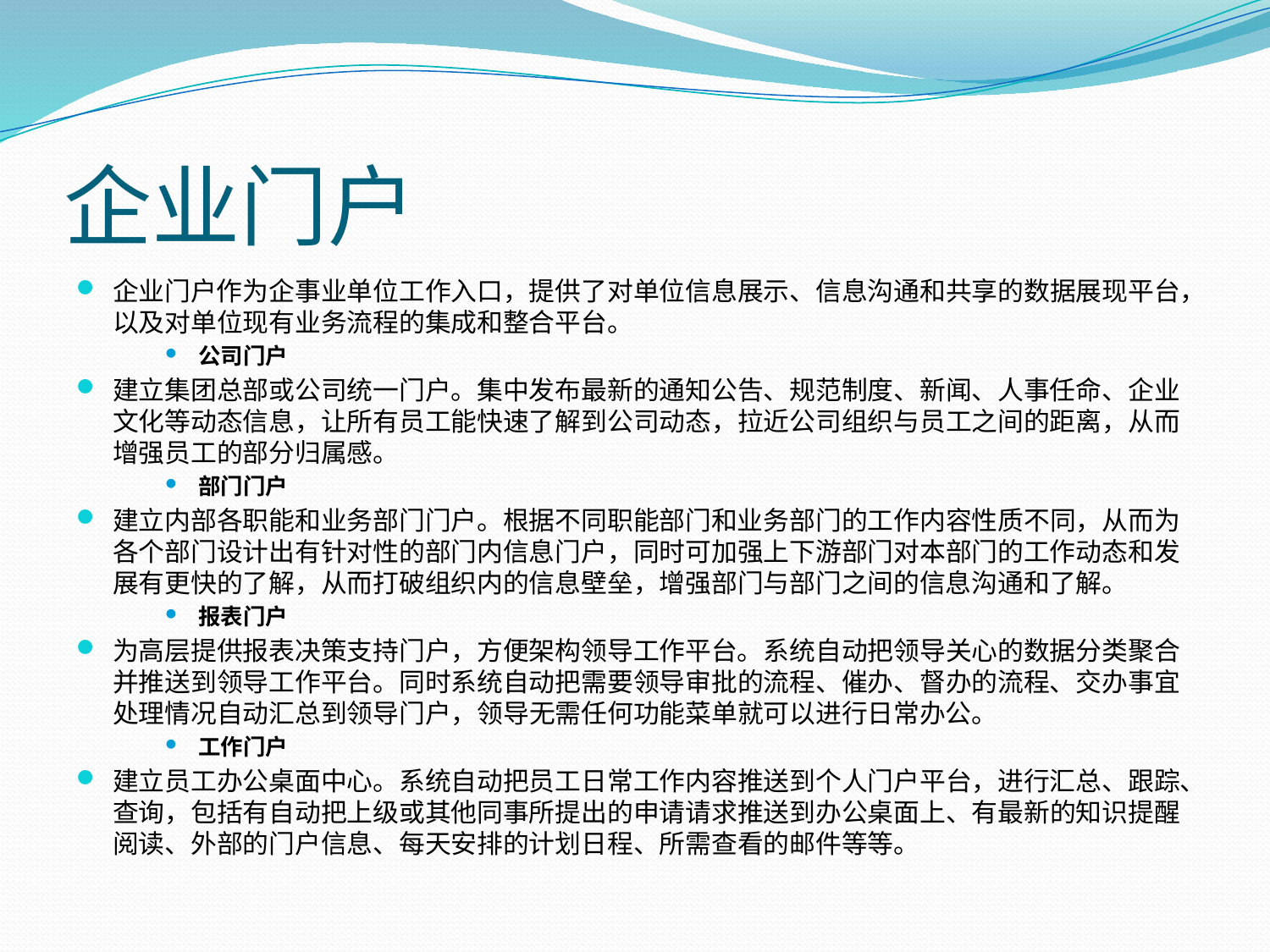

# 企业门户
企业门户作为企事业单位工作入口，提供了对单位信息展示、信息沟通和共享的数据展现平台，以及对单位现有业务流程的集成和整合平台。
公司门户
建立集团总部或公司统一门户。集中发布最新的通知公告、规范制度、新闻、人事任命、企业文化等动态信息，让所有员工能快速了解到公司动态，拉近公司组织与员工之间的距离，从而增强员工的部分归属感。
部门门户
建立内部各职能和业务部门门户。根据不同职能部门和业务部门的工作内容性质不同，从而为各个部门设计出有针对性的部门内信息门户，同时可加强上下游部门对本部门的工作动态和发展有更快的了解，从而打破组织内的信息壁垒，增强部门与部门之间的信息沟通和了解。
报表门户
为高层提供报表决策支持门户，方便架构领导工作平台。系统自动把领导关心的数据分类聚合并推送到领导工作平台。同时系统自动把需要领导审批的流程、催办、督办的流程、交办事宜处理情况自动汇总到领导门户，领导无需任何功能菜单就可以进行日常办公。
工作门户
建立员工办公桌面中心。系统自动把员工日常工作内容推送到个人门户平台，进行汇总、跟踪、查询，包括有自动把上级或其他同事所提出的申请请求推送到办公桌面上、有最新的知识提醒阅读、外部的门户信息、每天安排的计划日程、所需查看的邮件等等。